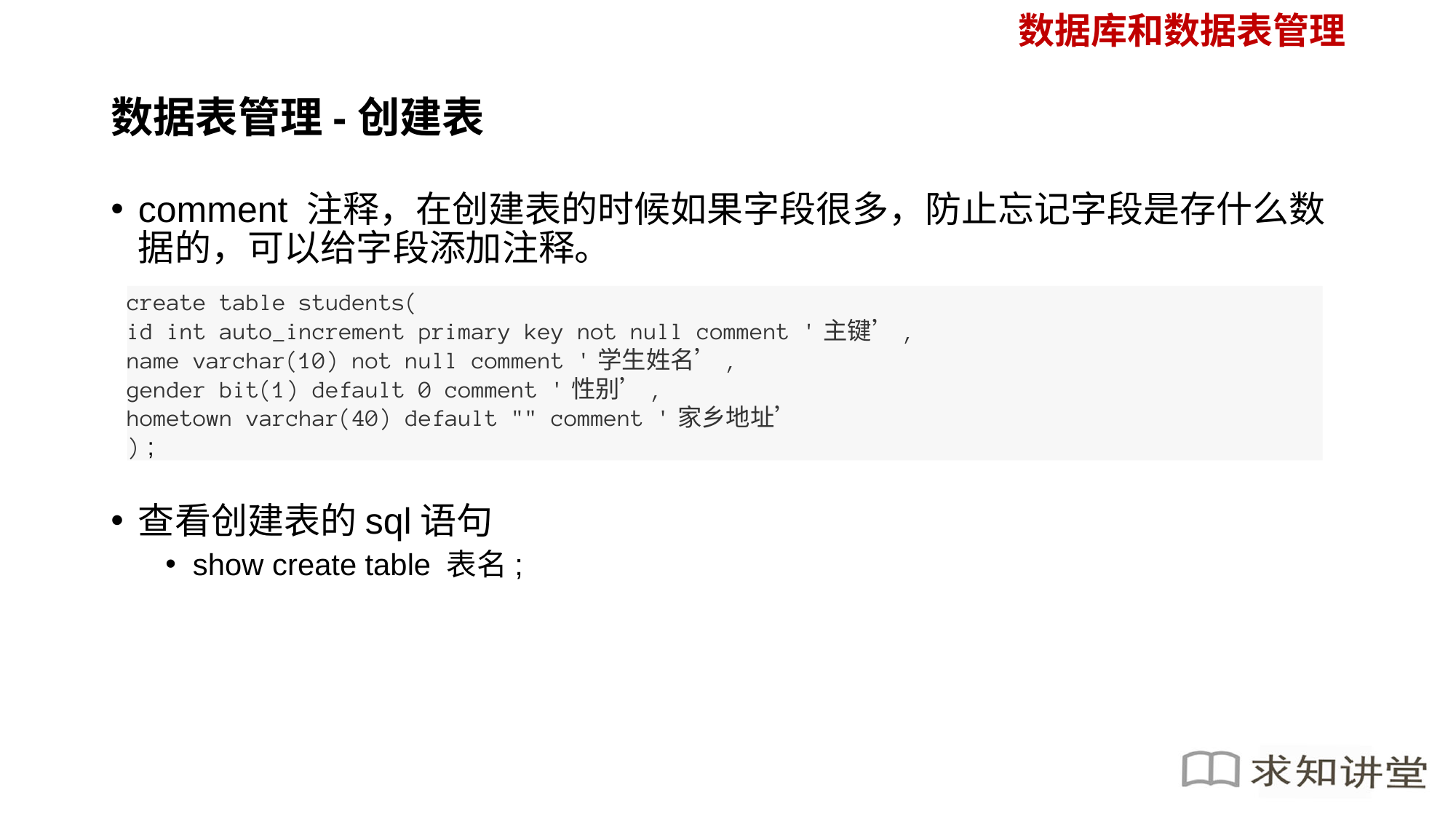

数据库和数据表管理
# 数据表管理-创建表
comment 注释，在创建表的时候如果字段很多，防止忘记字段是存什么数据的，可以给字段添加注释。

查看创建表的sql语句
show create table 表名;

create table students(
id int auto_increment primary key not null comment '主键’,
name varchar(10) not null comment '学生姓名’,
gender bit(1) default 0 comment '性别’,
hometown varchar(40) default "" comment '家乡地址’
) ;